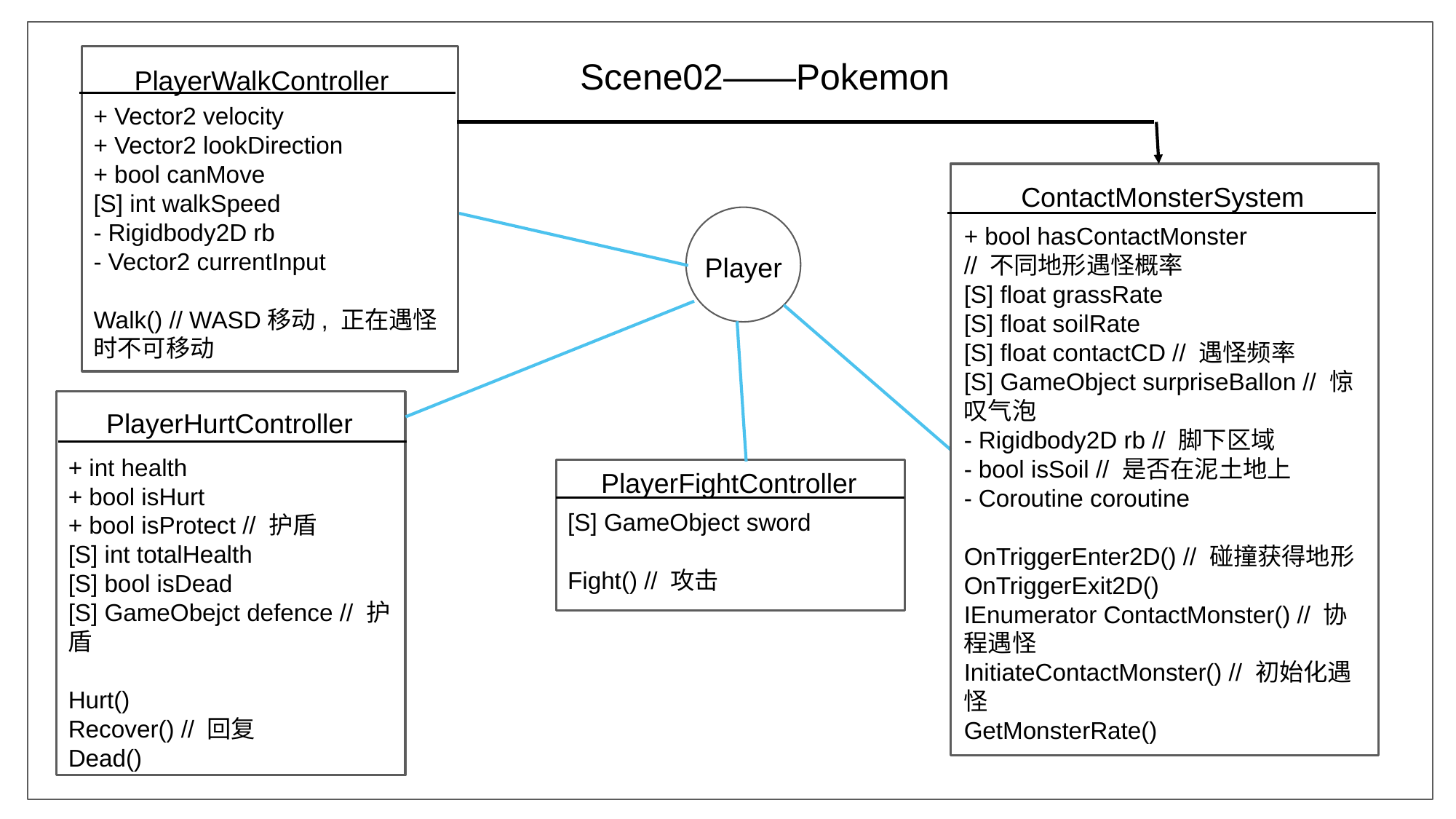

Scene02——Pokemon

PlayerWalkController
+ Vector2 velocity
+ Vector2 lookDirection
+ bool canMove
[S] int walkSpeed
- Rigidbody2D rb
- Vector2 currentInput

Walk() // WASD移动, 正在遇怪时不可移动

ContactMonsterSystem
+ bool hasContactMonster
// 不同地形遇怪概率
[S] float grassRate
[S] float soilRate
[S] float contactCD // 遇怪频率
[S] GameObject surpriseBallon // 惊叹气泡
- Rigidbody2D rb // 脚下区域
- bool isSoil // 是否在泥土地上
- Coroutine coroutine

OnTriggerEnter2D() // 碰撞获得地形
OnTriggerExit2D()
IEnumerator ContactMonster() // 协程遇怪
InitiateContactMonster() // 初始化遇怪
GetMonsterRate()

Player

PlayerHurtController
+ int health
+ bool isHurt
+ bool isProtect // 护盾
[S] int totalHealth
[S] bool isDead
[S] GameObejct defence // 护盾

Hurt()
Recover() // 回复
Dead()

PlayerFightController
[S] GameObject sword

Fight() // 攻击